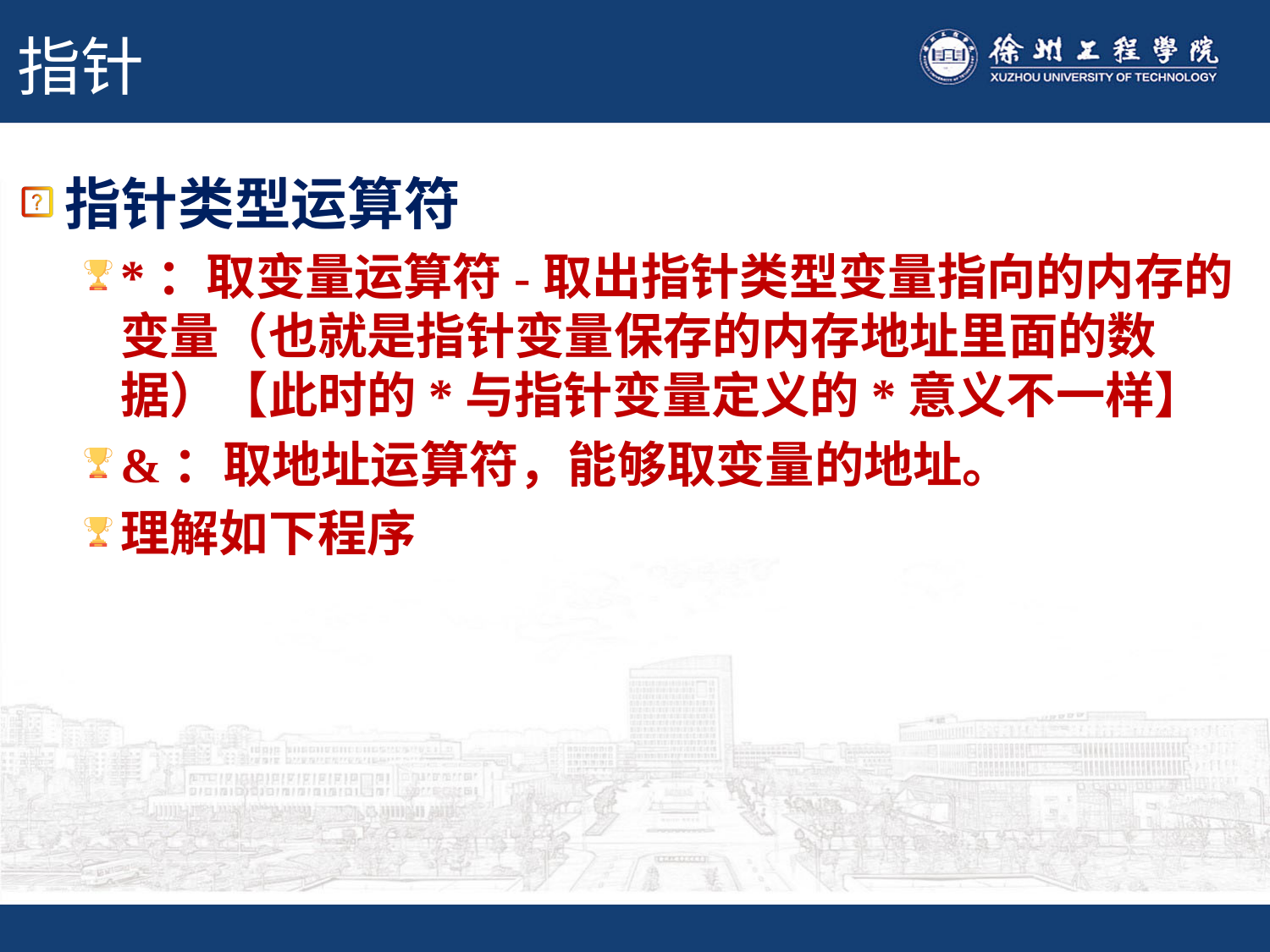

# 指针
指针类型运算符
*：取变量运算符-取出指针类型变量指向的内存的变量（也就是指针变量保存的内存地址里面的数据）【此时的*与指针变量定义的*意义不一样】
&：取地址运算符，能够取变量的地址。
理解如下程序